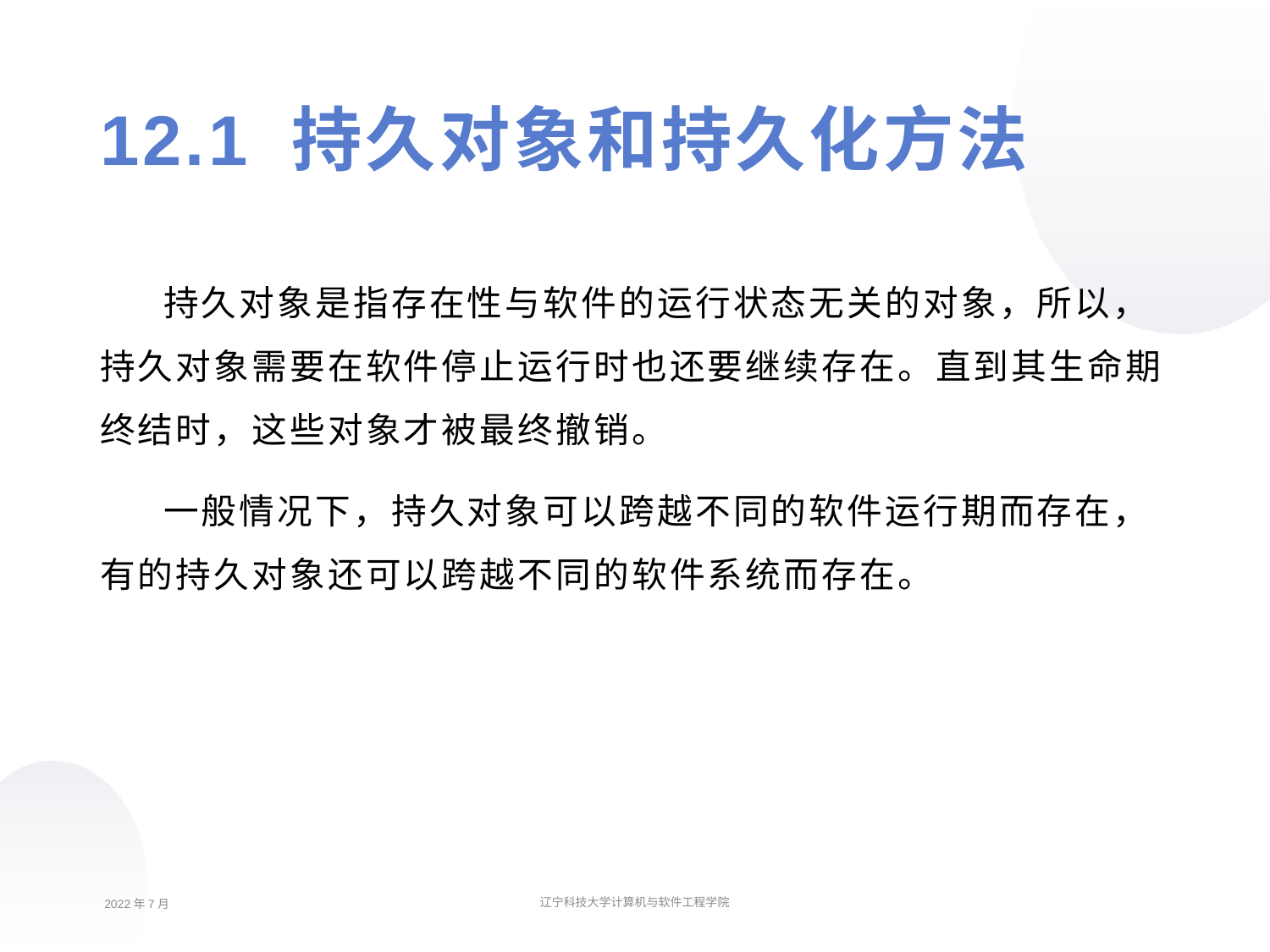

12.1 持久对象和持久化方法
持久对象是指存在性与软件的运行状态无关的对象，所以，持久对象需要在软件停止运行时也还要继续存在。直到其生命期终结时，这些对象才被最终撤销。
一般情况下，持久对象可以跨越不同的软件运行期而存在，有的持久对象还可以跨越不同的软件系统而存在。

2022年7月
辽宁科技大学计算机与软件工程学院
5